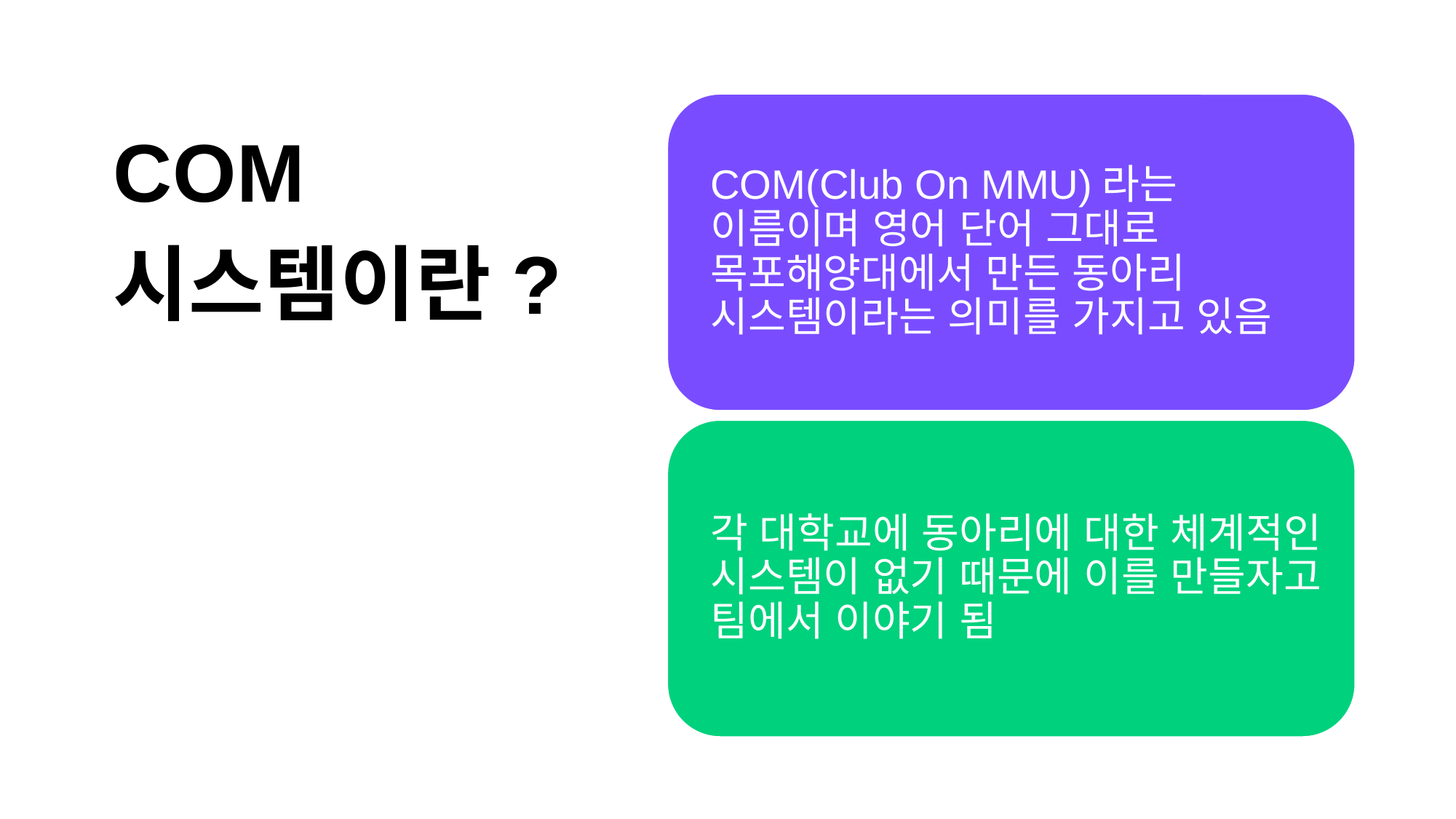

# COM 시스템이란?
COM(Club On MMU)라는 이름이며 영어 단어 그대로 목포해양대에서 만든 동아리 시스템이라는 의미를 가지고 있음
각 대학교에 동아리에 대한 체계적인 시스템이 없기 때문에 이를 만들자고 팀에서 이야기 됨